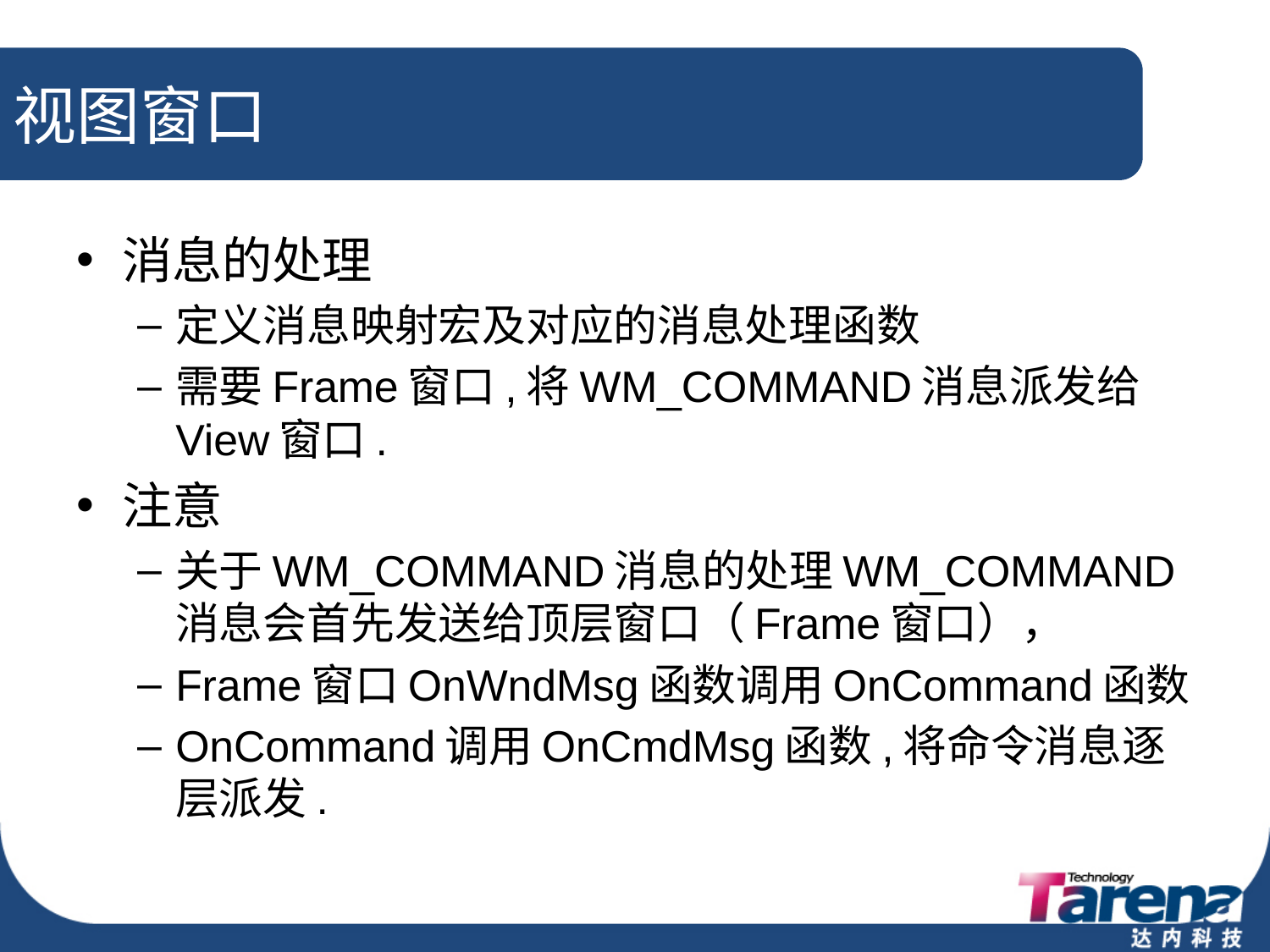

# 视图窗口
消息的处理
定义消息映射宏及对应的消息处理函数
需要Frame窗口,将WM_COMMAND消息派发给View窗口.
注意
关于WM_COMMAND消息的处理WM_COMMAND消息会首先发送给顶层窗口（Frame窗口），
Frame窗口OnWndMsg函数调用OnCommand函数
OnCommand调用OnCmdMsg函数,将命令消息逐层派发.